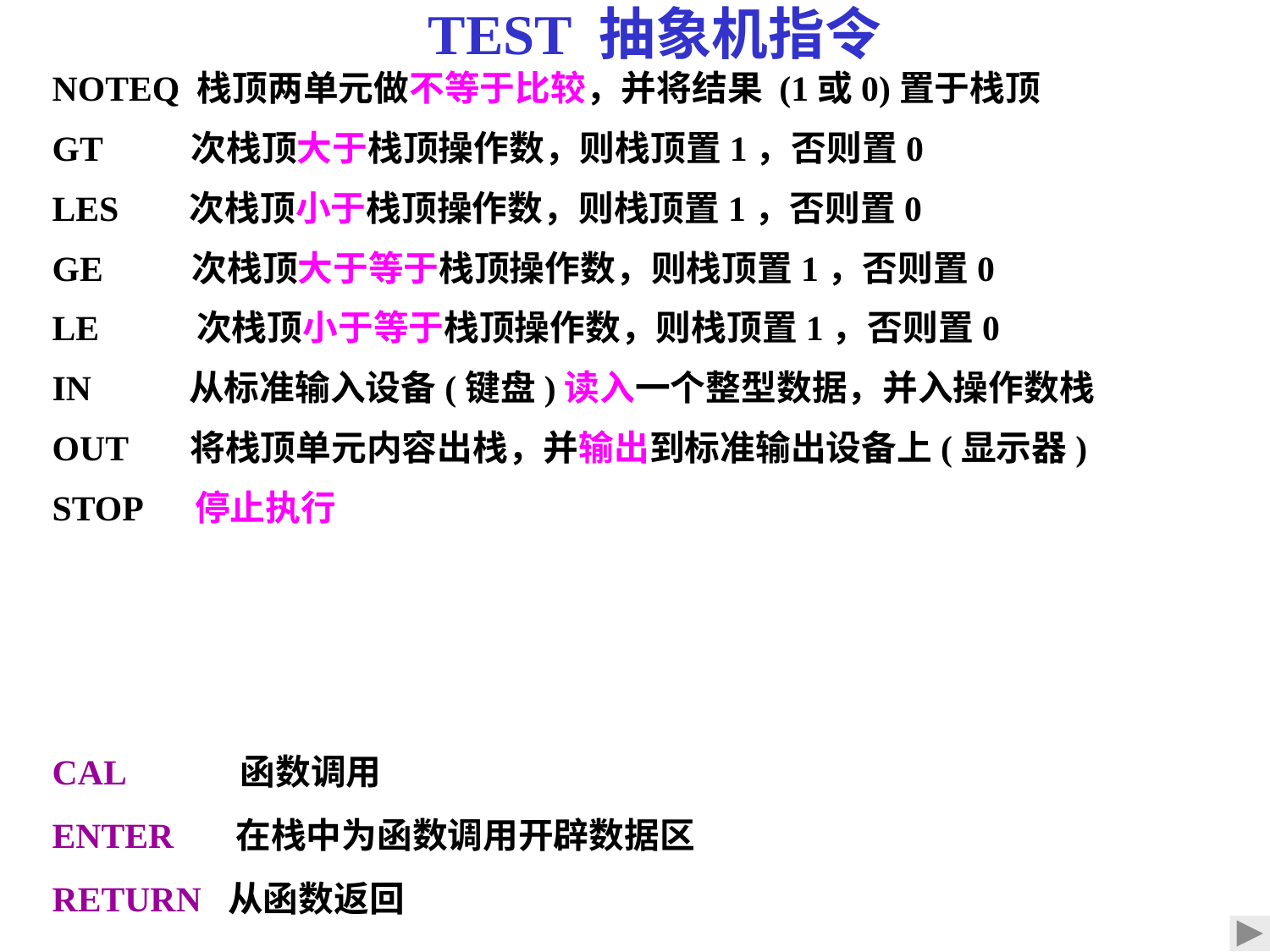

# TEST 抽象机指令
NOTEQ 栈顶两单元做不等于比较，并将结果 (1或0)置于栈顶
GT         次栈顶大于栈顶操作数，则栈顶置1，否则置0
LES       次栈顶小于栈顶操作数，则栈顶置1，否则置0
GE         次栈顶大于等于栈顶操作数，则栈顶置1，否则置0
LE          次栈顶小于等于栈顶操作数，则栈顶置1，否则置0
IN          从标准输入设备(键盘)读入一个整型数据，并入操作数栈
OUT      将栈顶单元内容出栈，并输出到标准输出设备上(显示器)
STOP     停止执行
CAL            函数调用
ENTER      在栈中为函数调用开辟数据区
RETURN  从函数返回